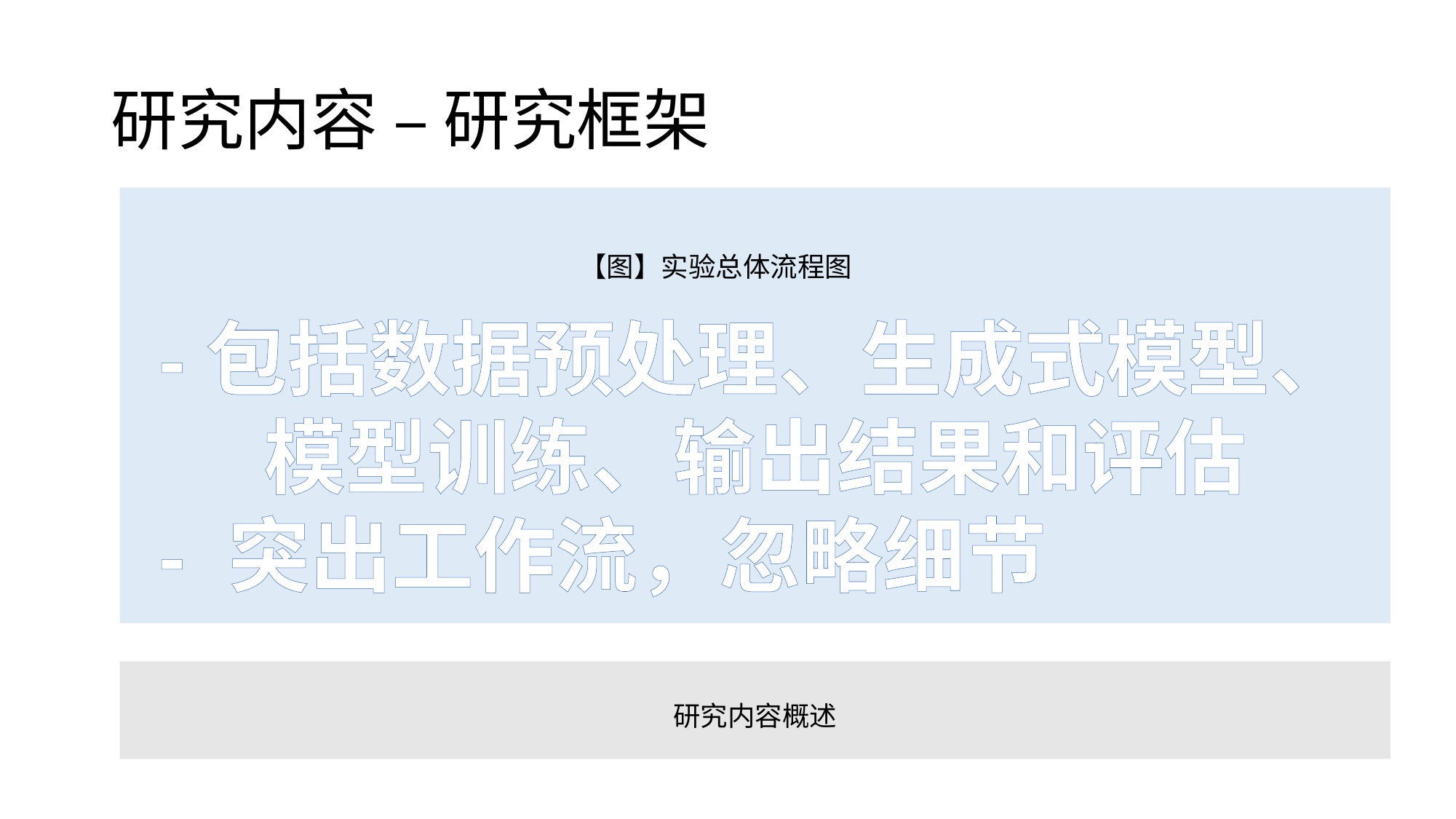

# 研究内容 – 研究框架

【图】实验总体流程图
-包括数据预处理、生成式模型、
模型训练、输出结果和评估
- 突出工作流，忽略细节

研究内容概述